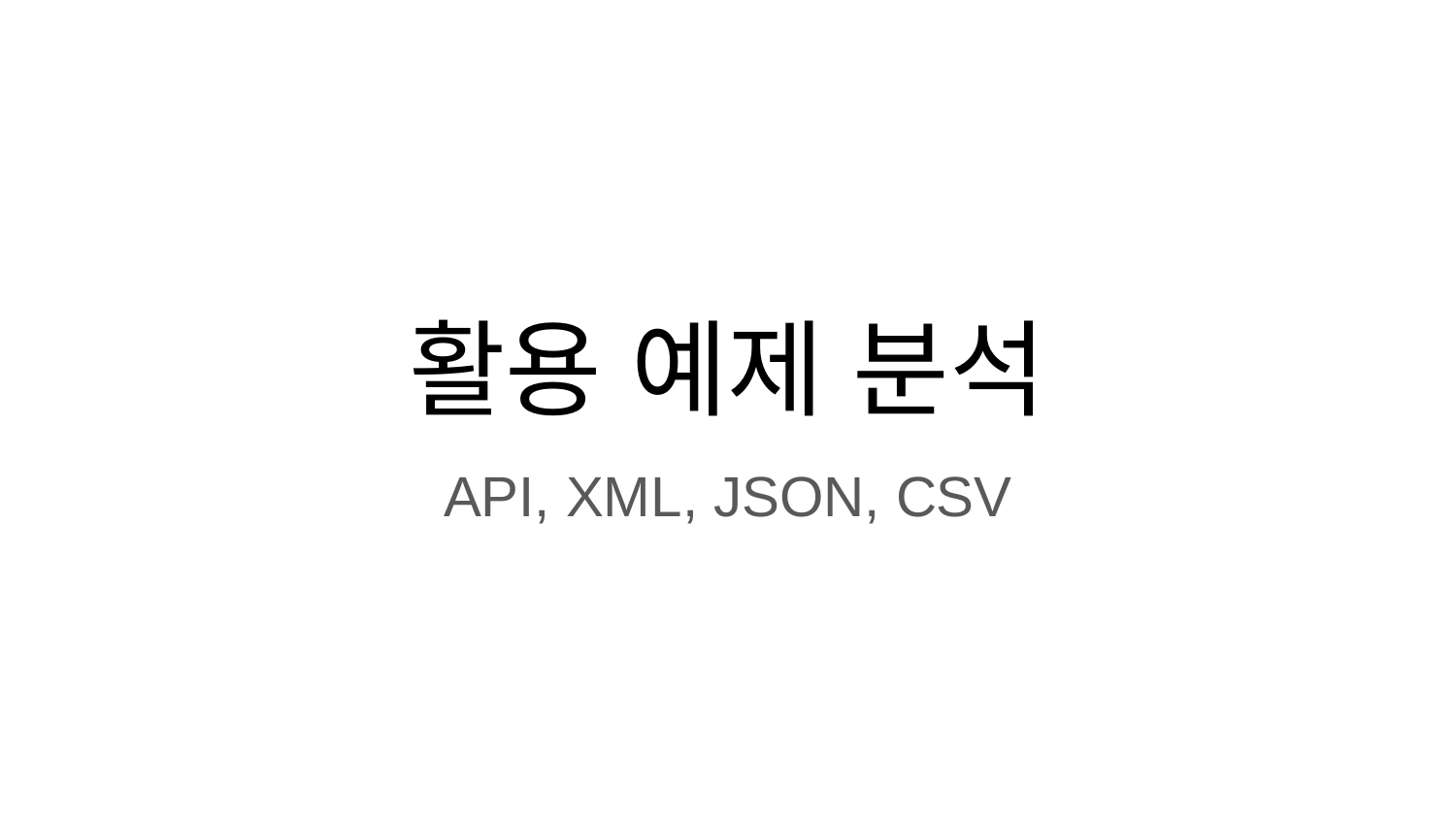

# 활용 예제 분석
API, XML, JSON, CSV